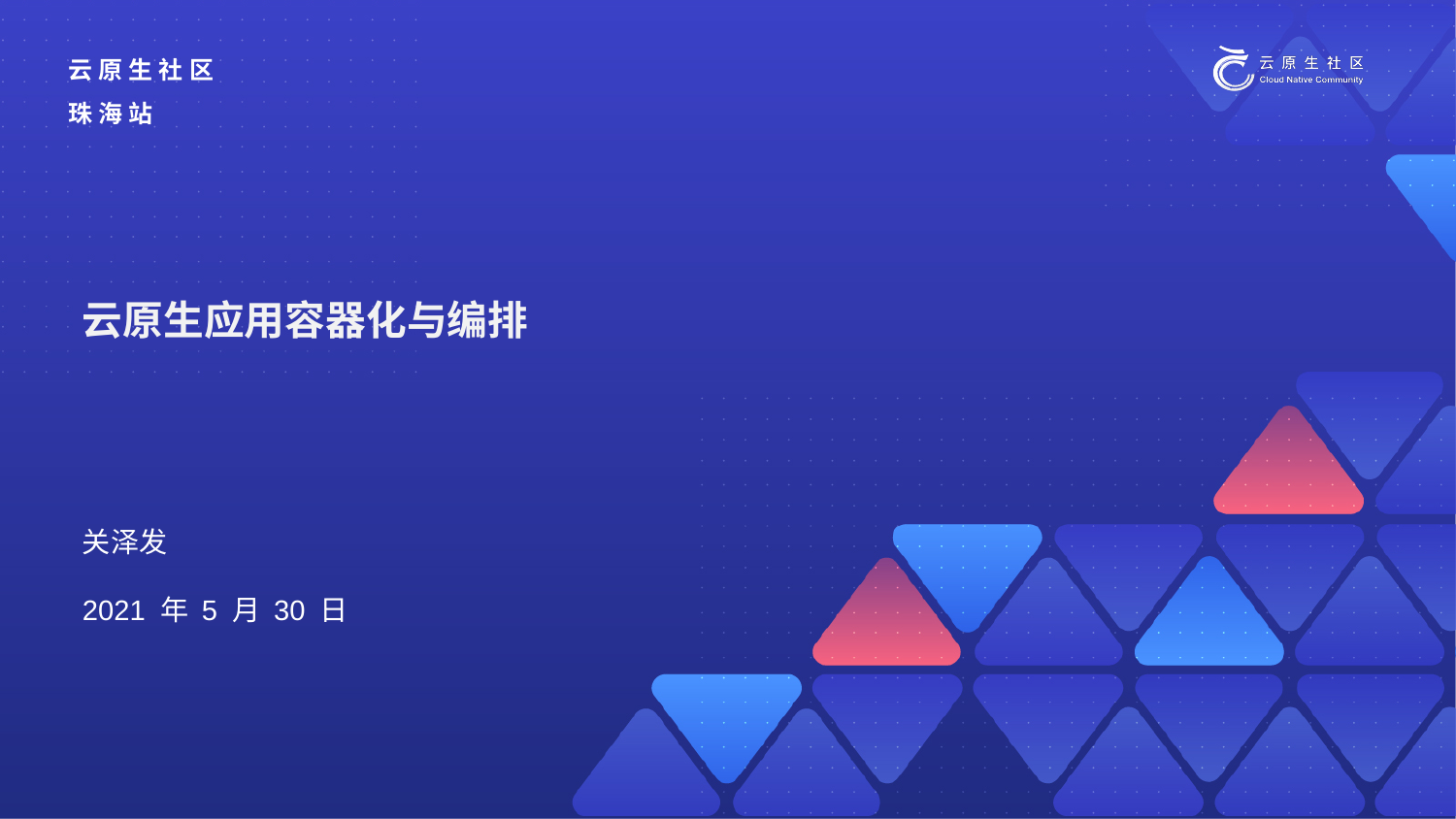

云原生应用容器化与编排
关泽发

2021 年 5 月 30 日